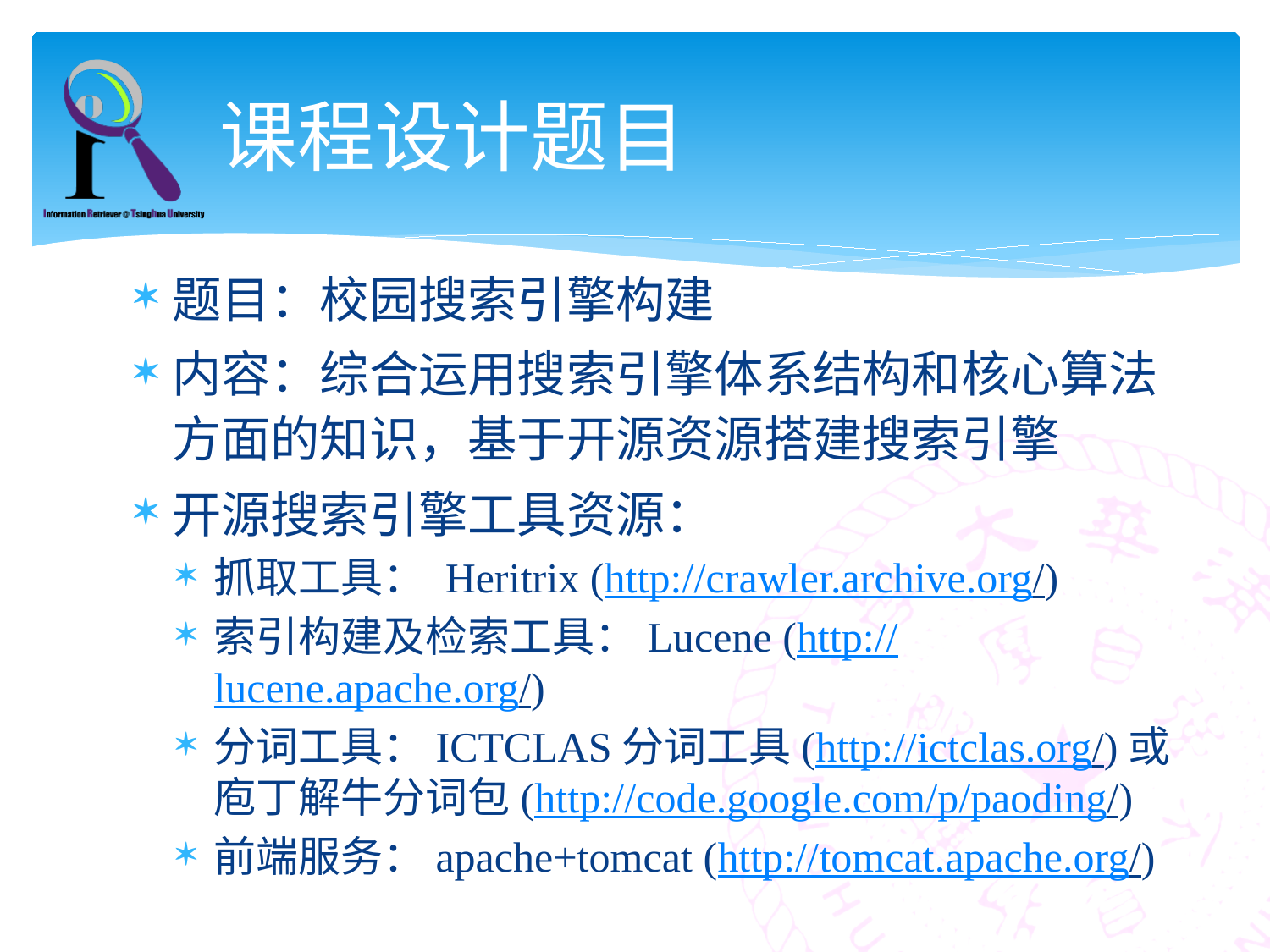

# 课程设计题目
题目：校园搜索引擎构建
内容：综合运用搜索引擎体系结构和核心算法方面的知识，基于开源资源搭建搜索引擎
开源搜索引擎工具资源：
抓取工具： Heritrix (http://crawler.archive.org/)
索引构建及检索工具：Lucene (http://lucene.apache.org/)
分词工具：ICTCLAS分词工具(http://ictclas.org/)或庖丁解牛分词包(http://code.google.com/p/paoding/)
前端服务：apache+tomcat (http://tomcat.apache.org/)